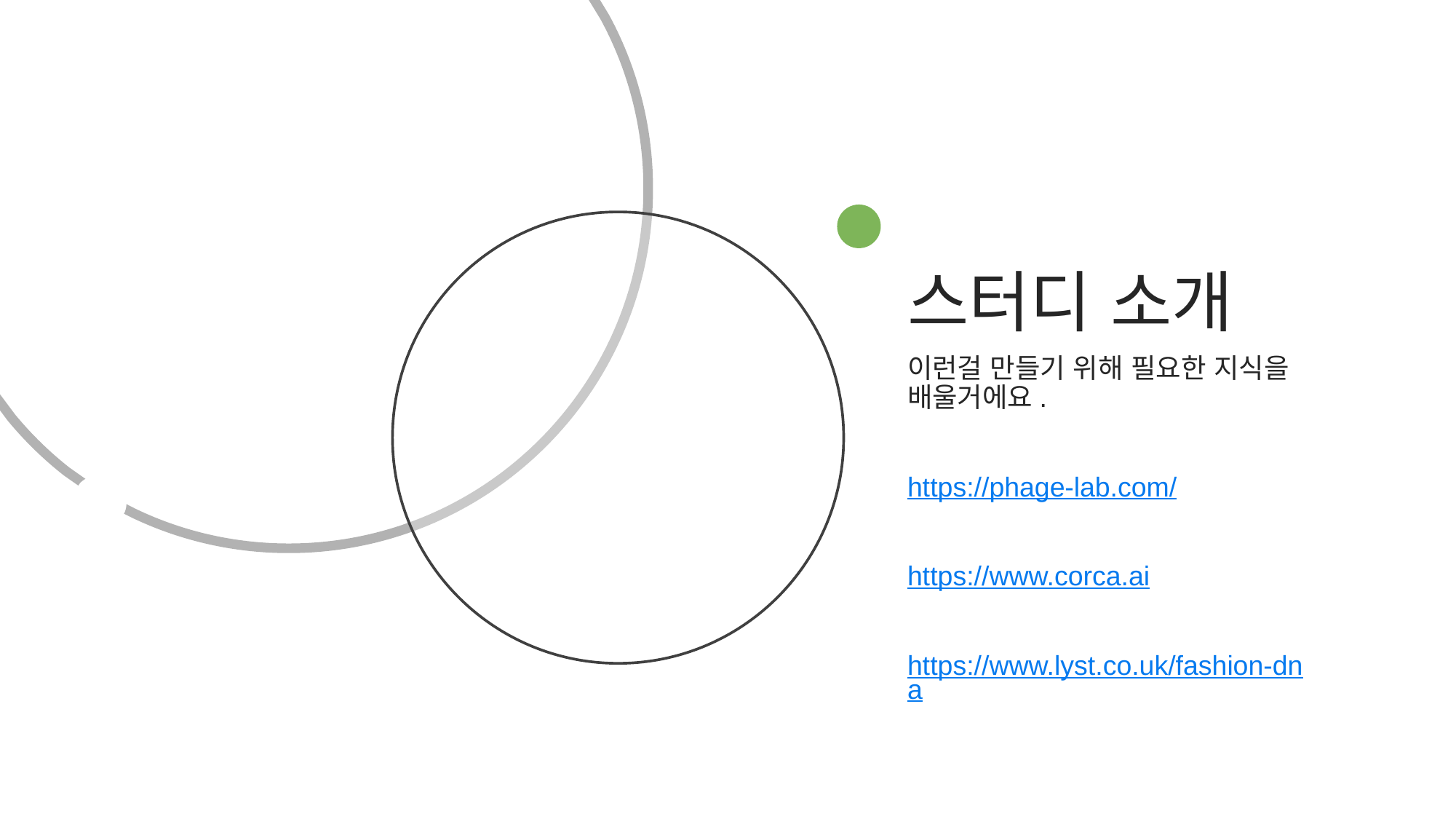

# 스터디 소개

이런걸 만들기 위해 필요한 지식을 배울거에요.

https://phage-lab.com/

https://www.corca.ai

https://www.lyst.co.uk/fashion-dna